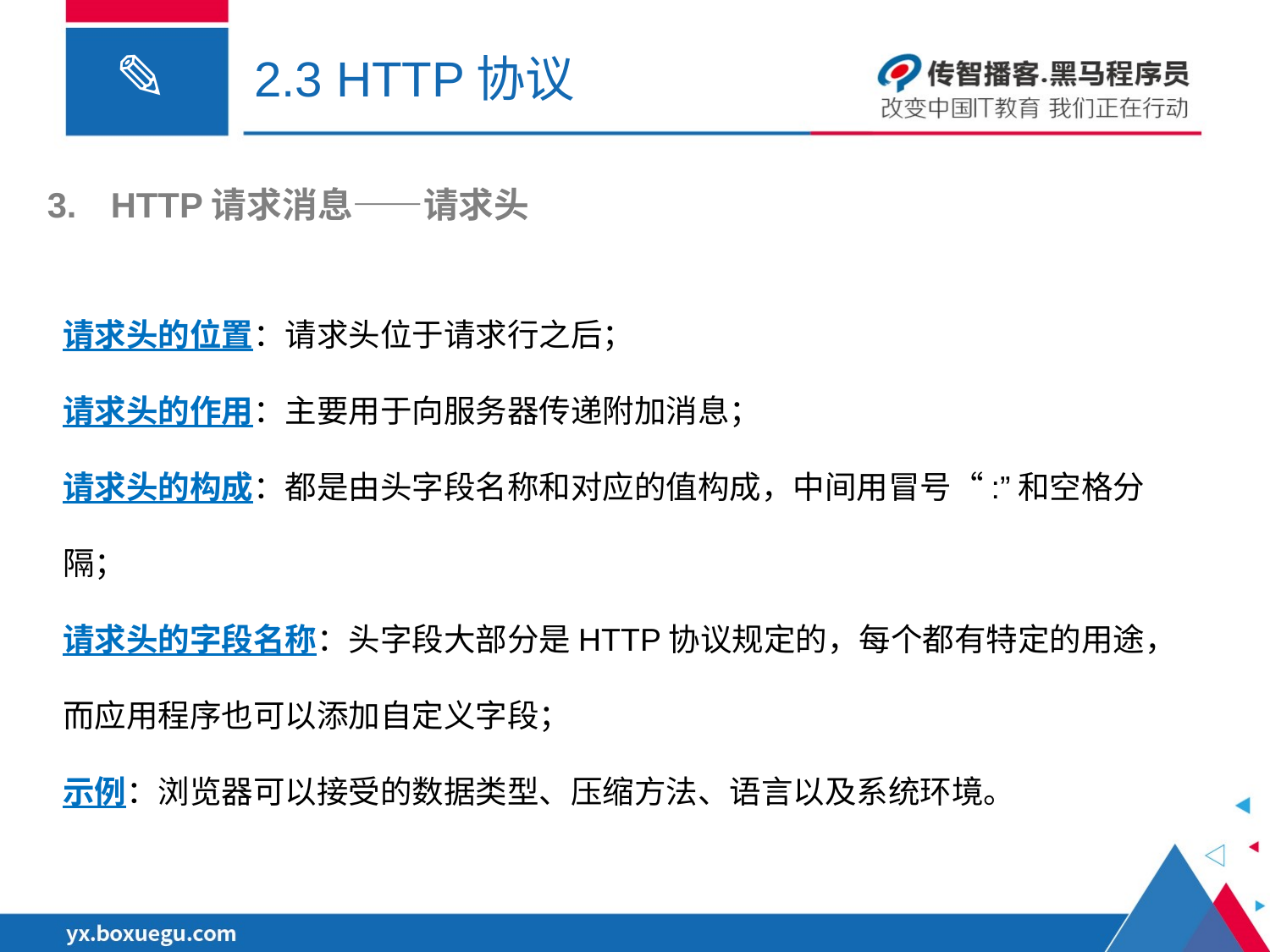

# 2.3 HTTP协议
HTTP请求消息——请求头
请求头的位置：请求头位于请求行之后；
请求头的作用：主要用于向服务器传递附加消息；
请求头的构成：都是由头字段名称和对应的值构成，中间用冒号“:”和空格分隔；
请求头的字段名称：头字段大部分是HTTP协议规定的，每个都有特定的用途，而应用程序也可以添加自定义字段；
示例：浏览器可以接受的数据类型、压缩方法、语言以及系统环境。